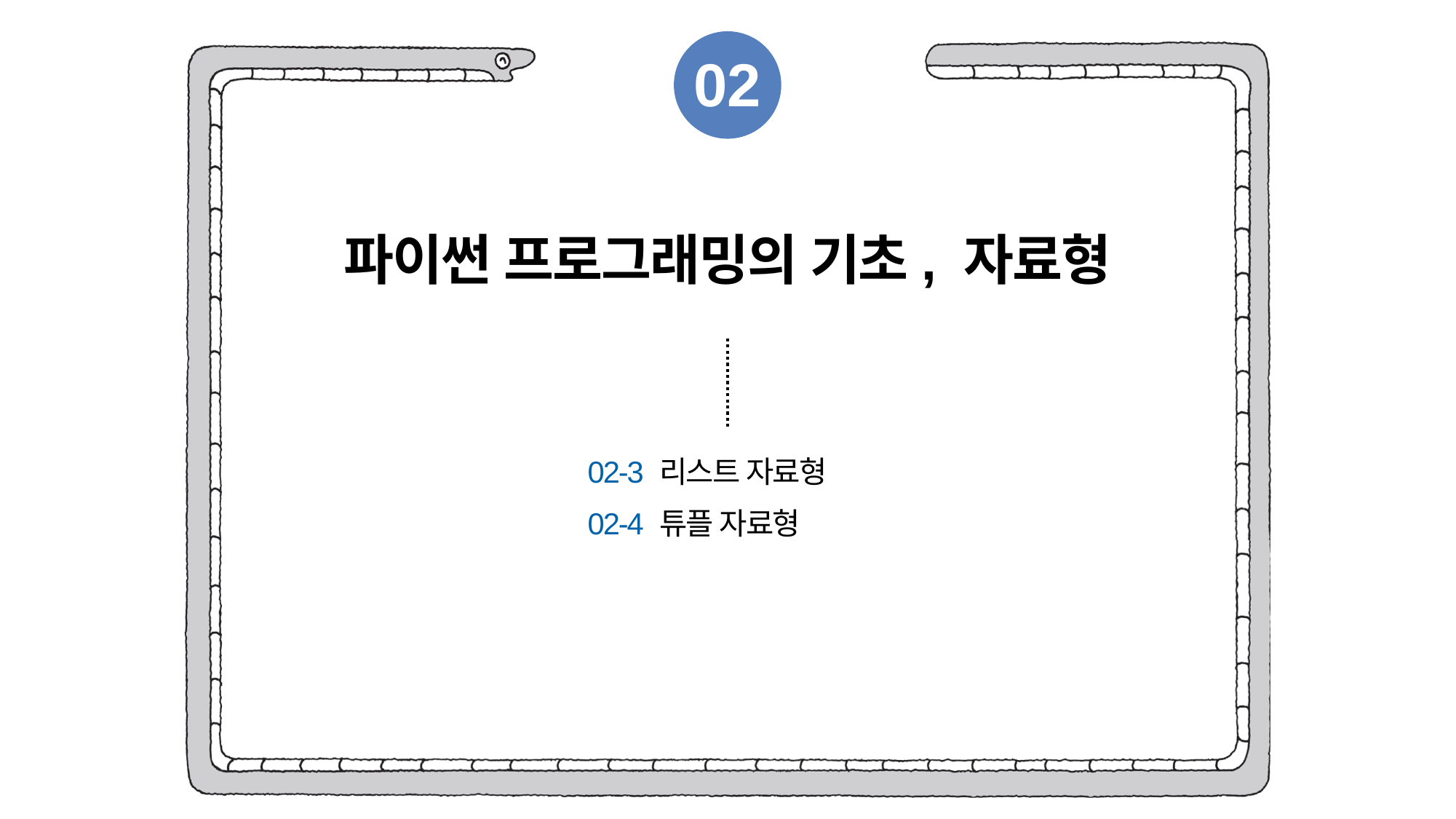

02
파이썬 프로그래밍의 기초, 자료형
02-3 리스트 자료형
02-4 튜플 자료형